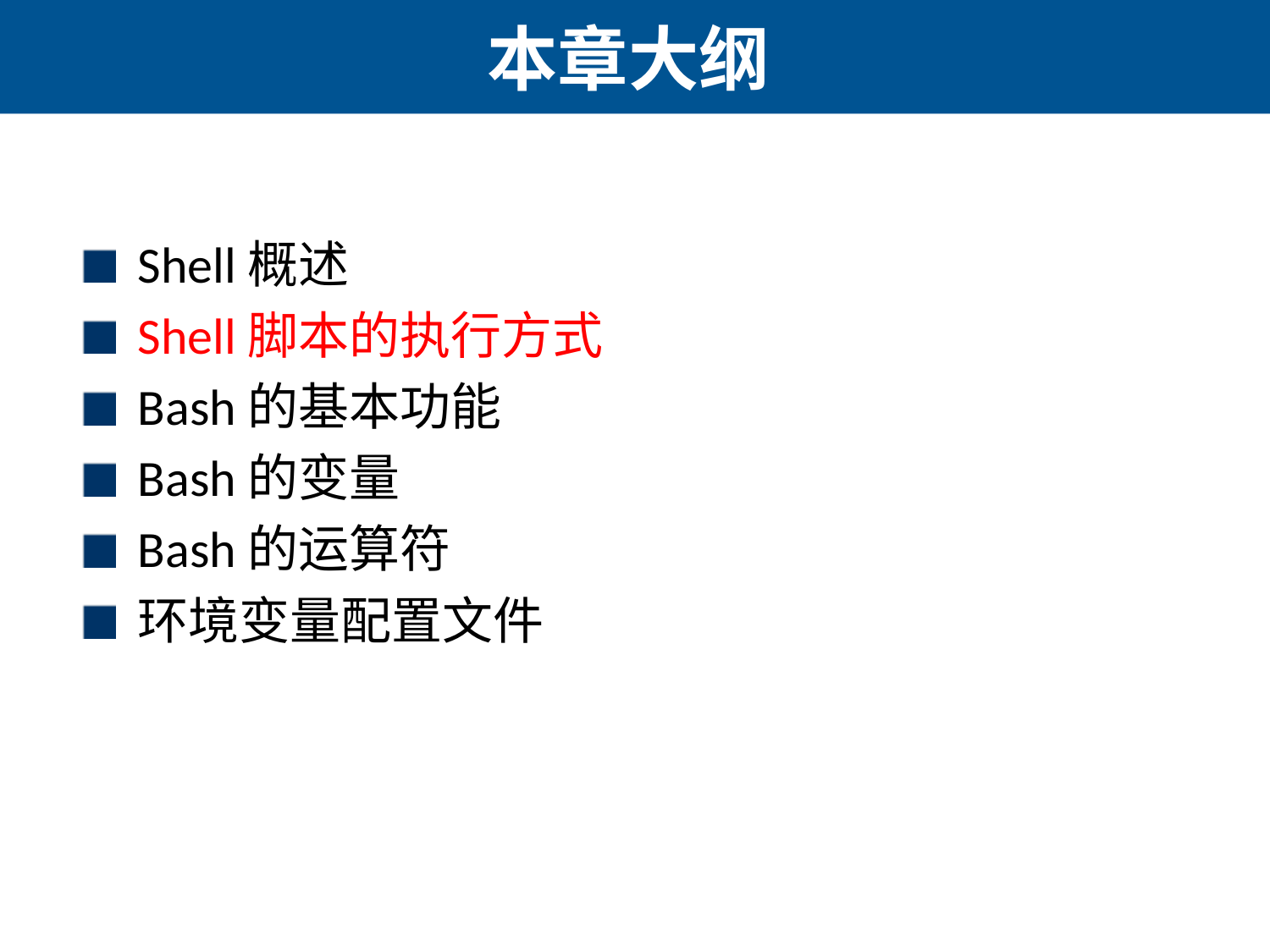

# 本章大纲
Shell概述
Shell脚本的执行方式
Bash的基本功能
Bash的变量
Bash的运算符
环境变量配置文件